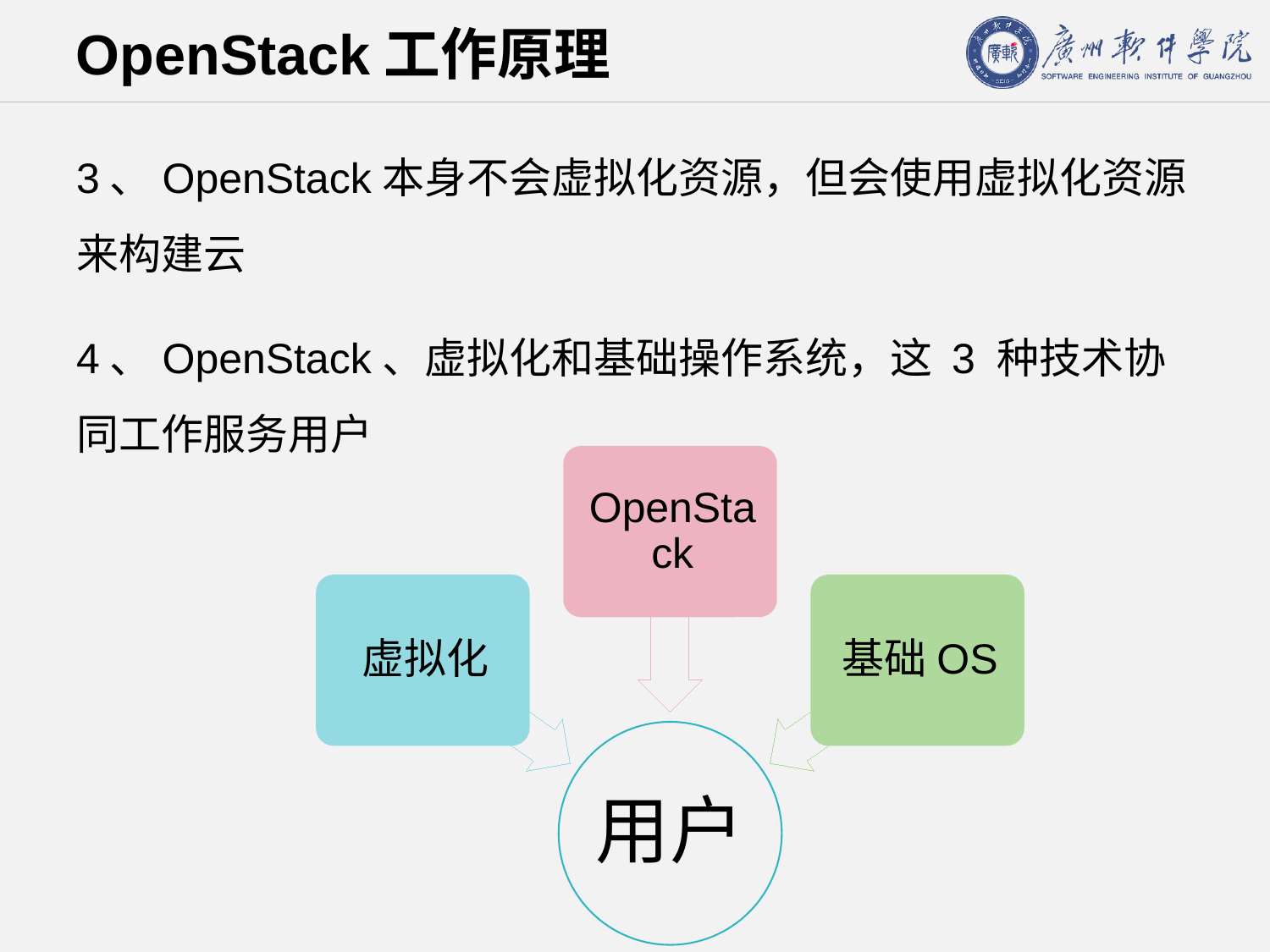

# OpenStack工作原理
3、OpenStack本身不会虚拟化资源，但会使用虚拟化资源来构建云
4、OpenStack、虚拟化和基础操作系统，这 3 种技术协同工作服务用户

用户
虚拟化
OpenStack
基础OS